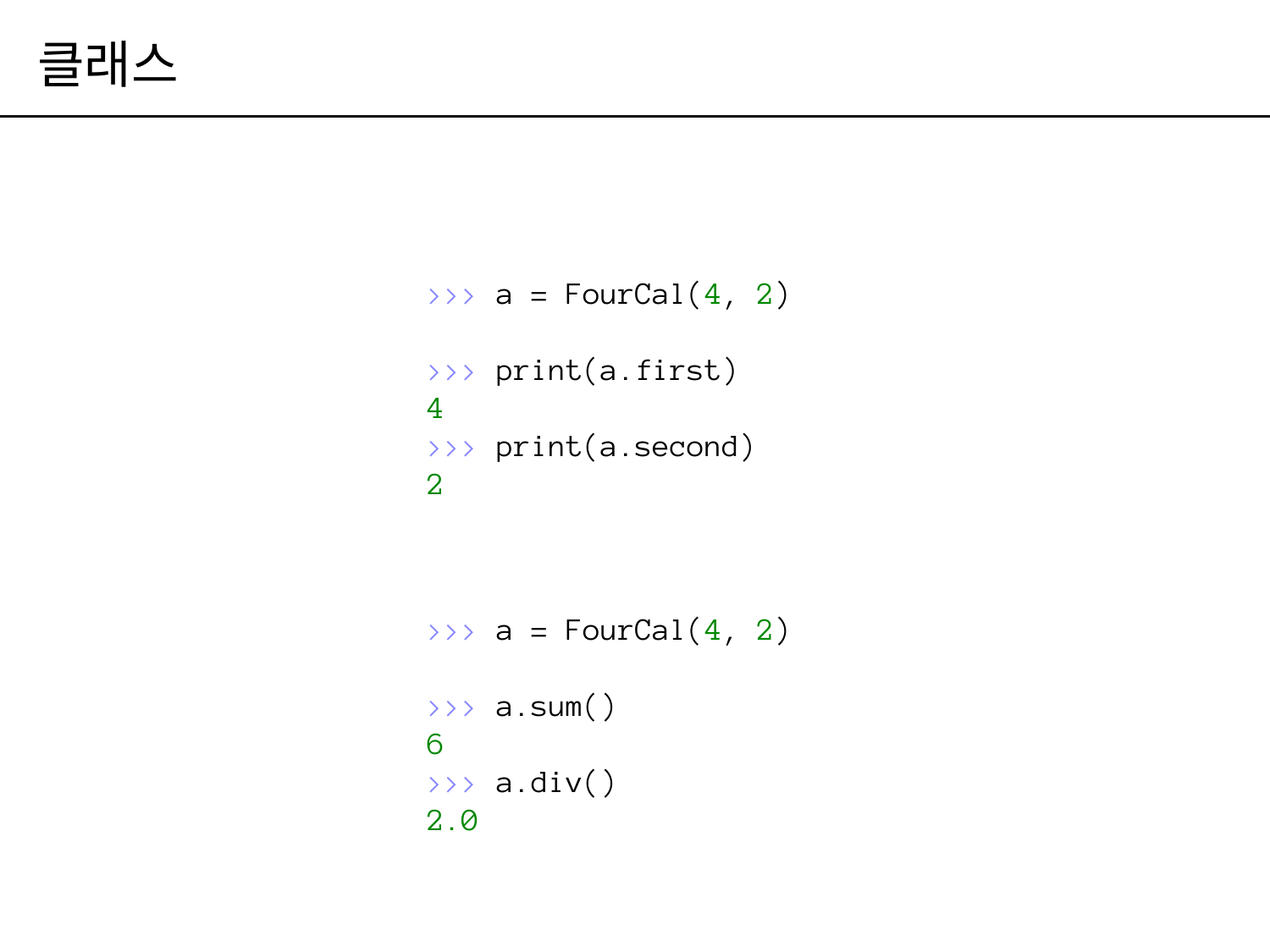

# 클래스
>>> a = FourCal(4, 2)

>>> print(a.first)
4
>>> print(a.second)
2
>>> a = FourCal(4, 2)

>>> a.sum()
6
>>> a.div()
2.0